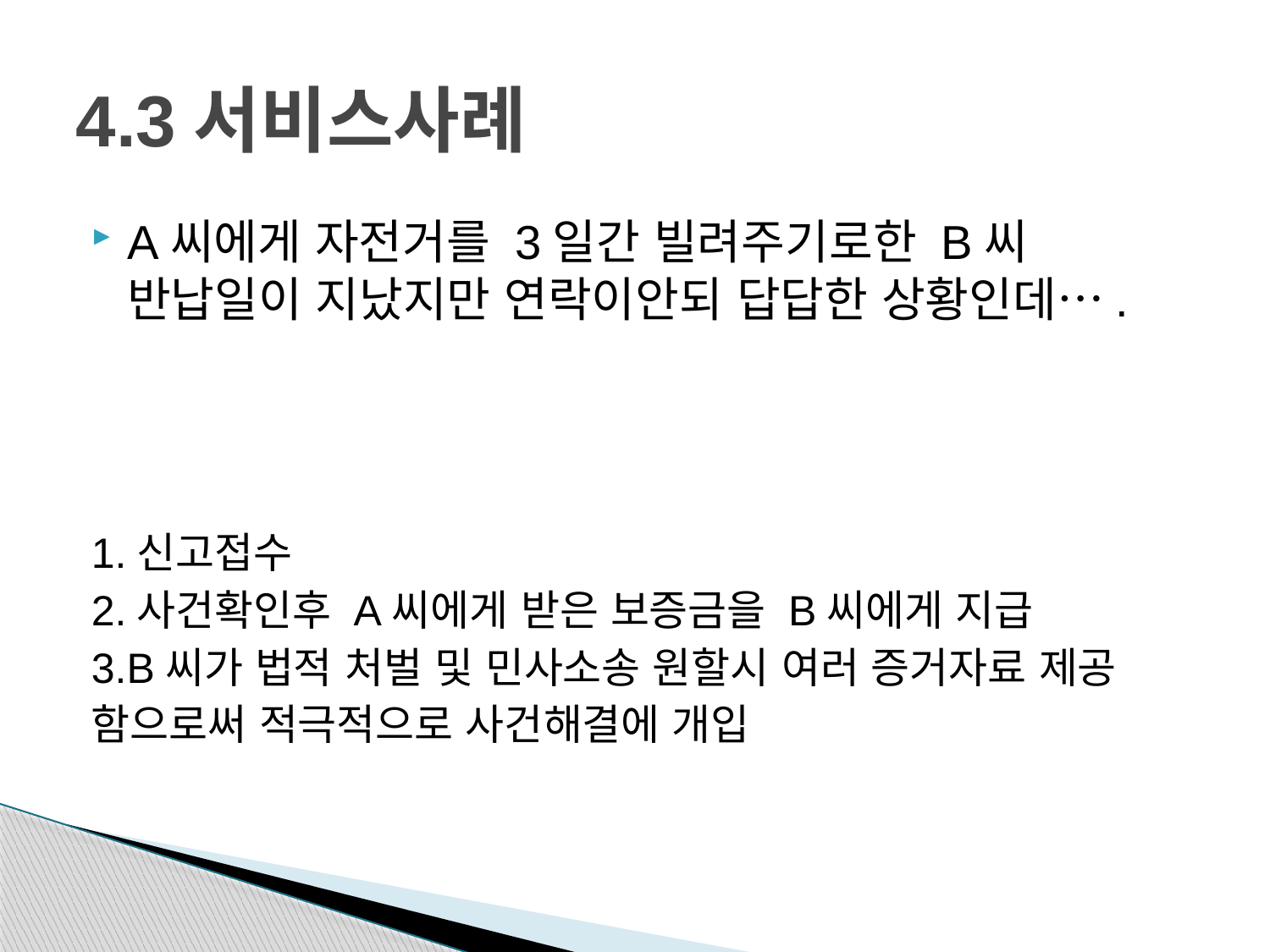

# 4.3서비스사례
A씨에게 자전거를 3일간 빌려주기로한 B씨 반납일이 지났지만 연락이안되 답답한 상황인데….

1.신고접수
2.사건확인후 A씨에게 받은 보증금을 B씨에게 지급
3.B씨가 법적 처벌 및 민사소송 원할시 여러 증거자료 제공 함으로써 적극적으로 사건해결에 개입